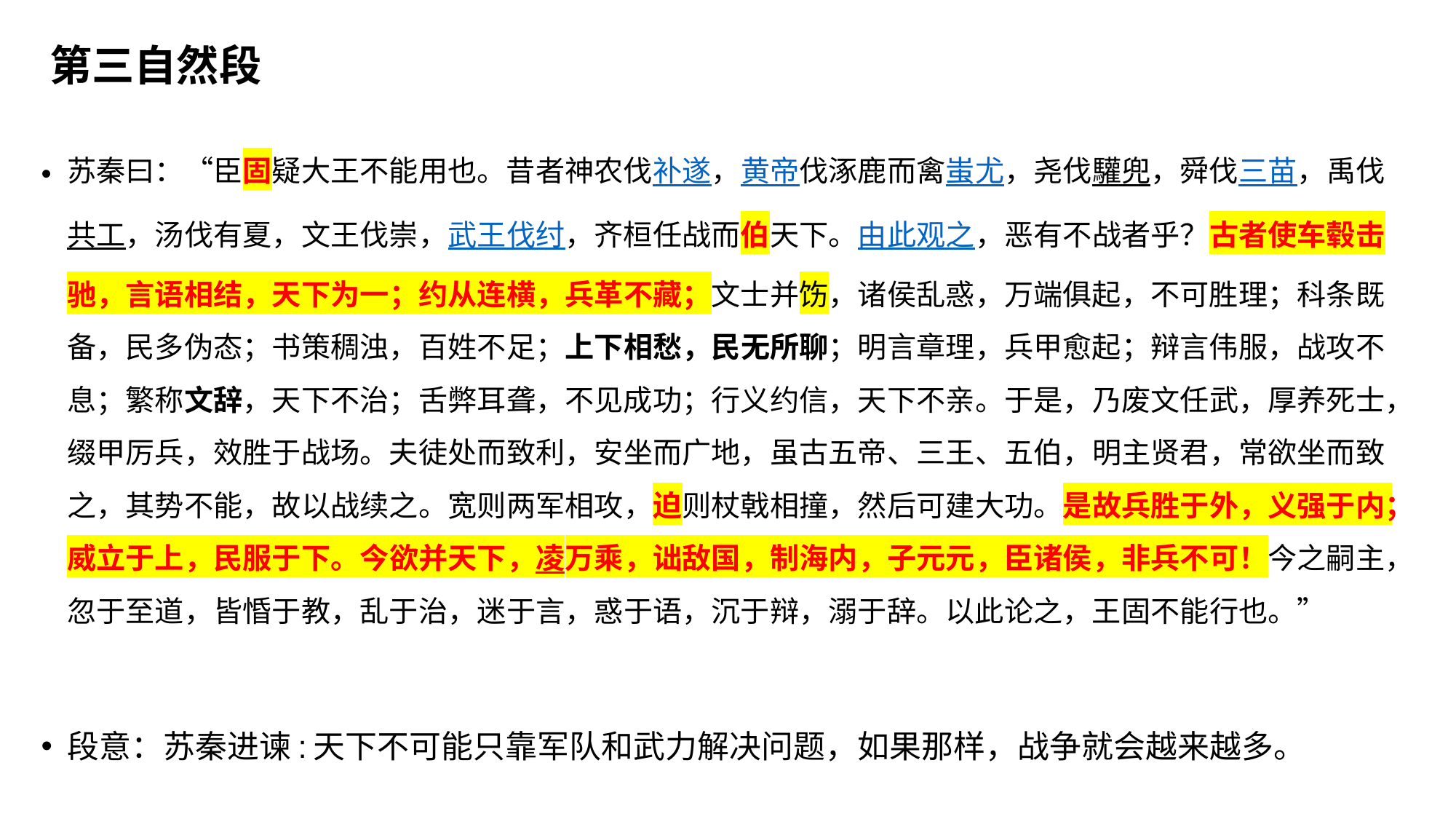

# 第三自然段
苏秦曰：“臣固疑大王不能用也。昔者神农伐补遂，黄帝伐涿鹿而禽蚩尤，尧伐驩兜，舜伐三苗，禹伐共工，汤伐有夏，文王伐崇，武王伐纣，齐桓任战而伯天下。由此观之，恶有不战者乎？古者使车毂击驰，言语相结，天下为一；约从连横，兵革不藏；文士并饬，诸侯乱惑，万端俱起，不可胜理；科条既备，民多伪态；书策稠浊，百姓不足；上下相愁，民无所聊；明言章理，兵甲愈起；辩言伟服，战攻不息；繁称文辞，天下不治；舌弊耳聋，不见成功；行义约信，天下不亲。于是，乃废文任武，厚养死士，缀甲厉兵，效胜于战场。夫徒处而致利，安坐而广地，虽古五帝、三王、五伯，明主贤君，常欲坐而致之，其势不能，故以战续之。宽则两军相攻，迫则杖戟相撞，然后可建大功。是故兵胜于外，义强于内；威立于上，民服于下。今欲并天下，凌万乘，诎敌国，制海内，子元元，臣诸侯，非兵不可！今之嗣主，忽于至道，皆惛于教，乱于治，迷于言，惑于语，沉于辩，溺于辞。以此论之，王固不能行也。”

段意：苏秦进谏:天下不可能只靠军队和武力解决问题，如果那样，战争就会越来越多。